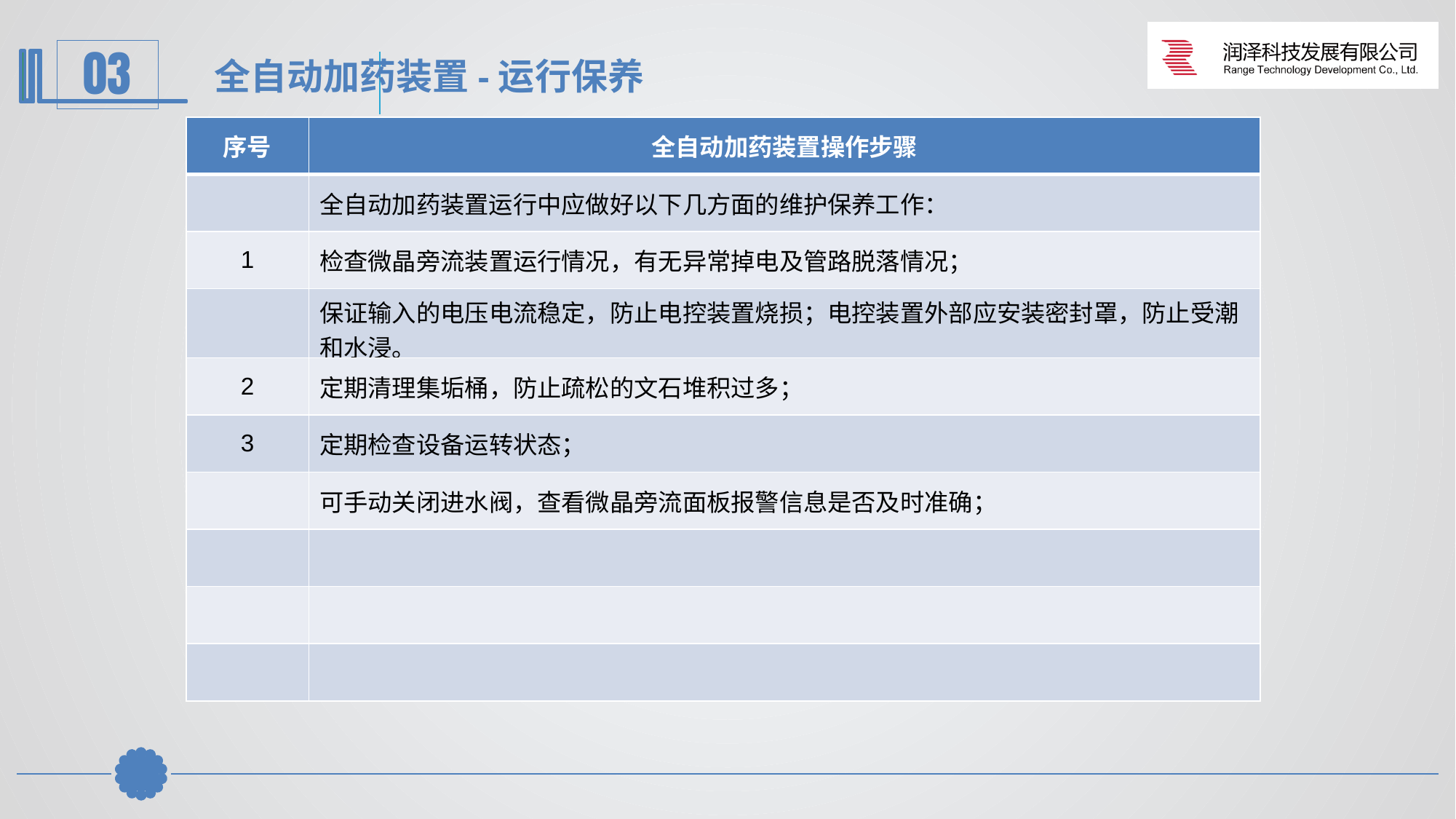

全自动加药装置-运行保养
| 序号 | 全自动加药装置操作步骤 |
| --- | --- |
|  | 全自动加药装置运行中应做好以下几方面的维护保养工作： |
| 1 | 检查微晶旁流装置运行情况，有无异常掉电及管路脱落情况； |
|  | 保证输入的电压电流稳定，防止电控装置烧损；电控装置外部应安装密封罩，防止受潮和水浸。 |
| 2 | 定期清理集垢桶，防止疏松的文石堆积过多； |
| 3 | 定期检查设备运转状态； |
|  | 可手动关闭进水阀，查看微晶旁流面板报警信息是否及时准确； |
|  |  |
|  |  |
|  |  |
37